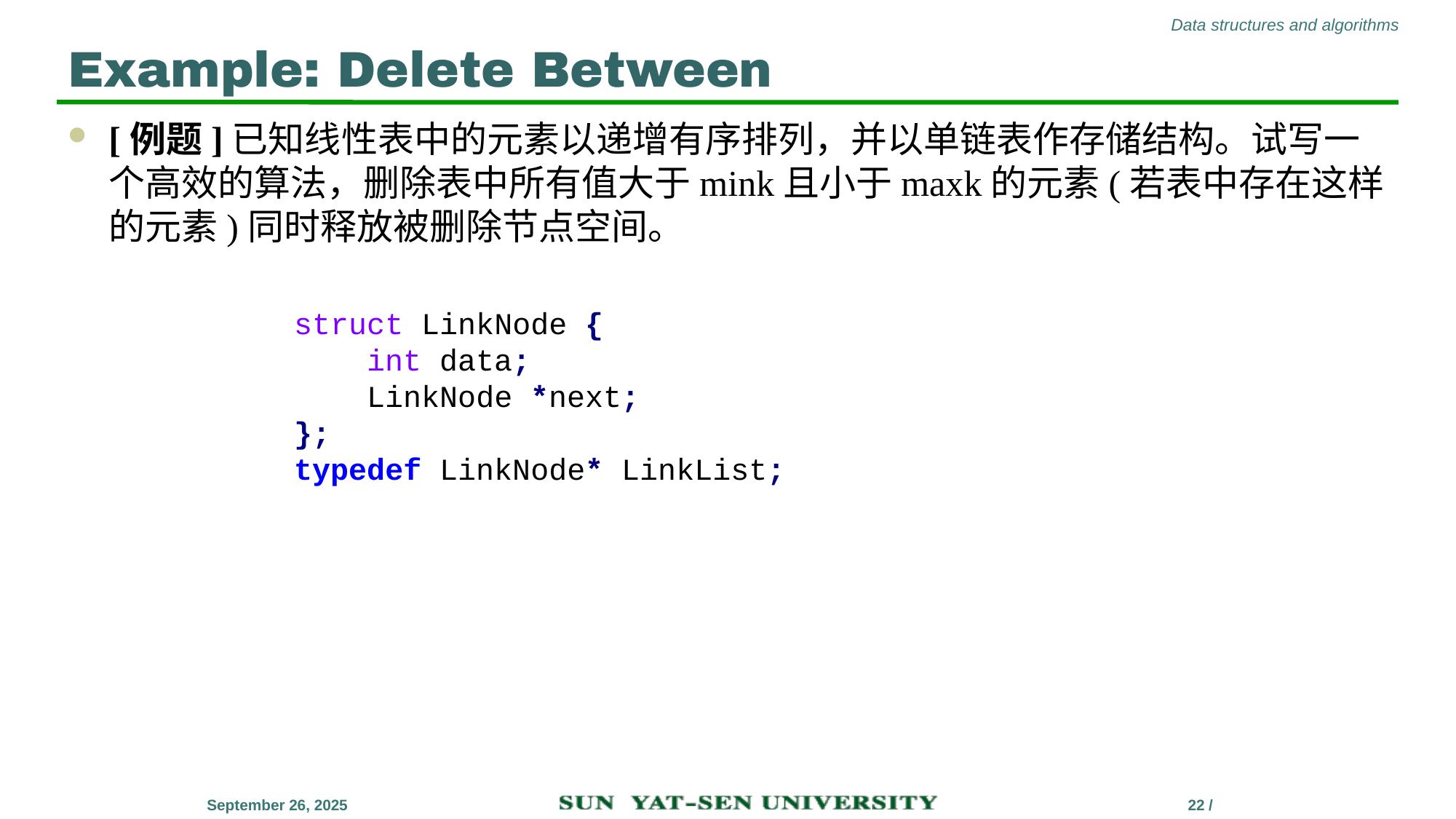

# Example: Delete Between
[例题]已知线性表中的元素以递增有序排列，并以单链表作存储结构。试写一个高效的算法，删除表中所有值大于mink且小于maxk的元素(若表中存在这样的元素)同时释放被删除节点空间。
struct LinkNode {
    int data;
    LinkNode *next;
};
typedef LinkNode* LinkList;